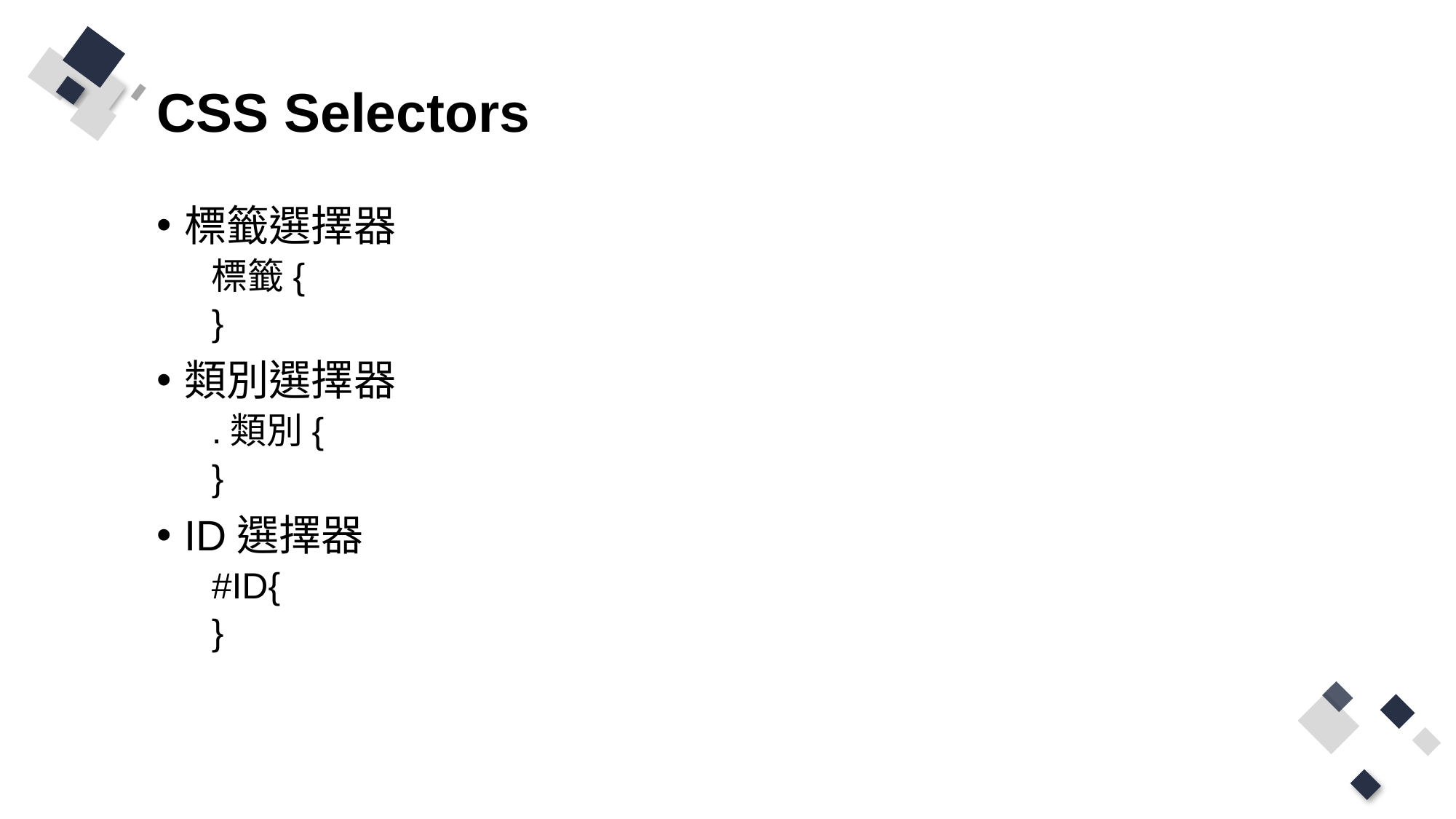

# CSS Selectors
標籤選擇器
標籤{
}
類別選擇器
.類別{
}
ID選擇器
#ID{
}